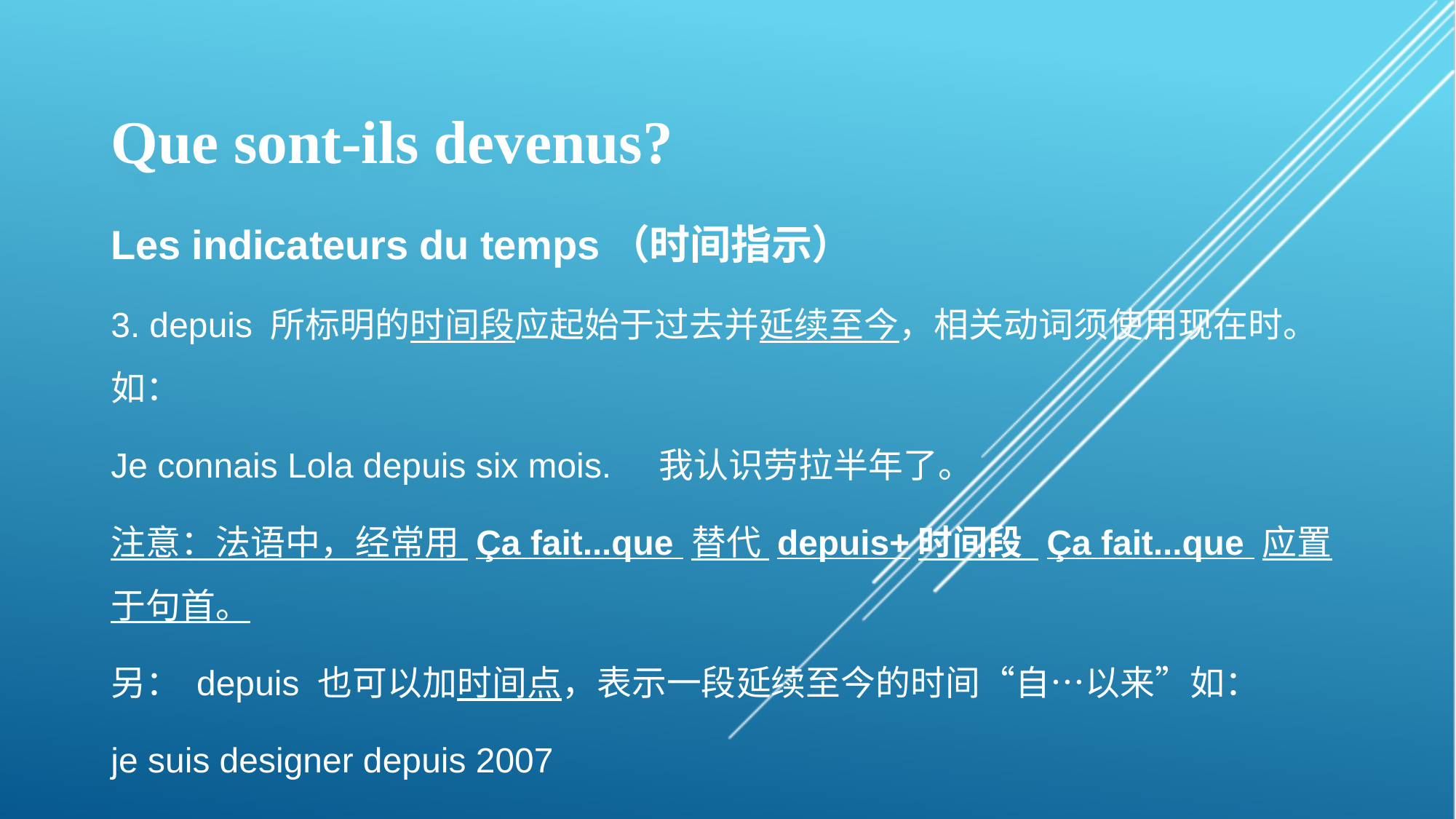

# Que sont-ils devenus?
Les indicateurs du temps（时间指示）
3. depuis 所标明的时间段应起始于过去并延续至今，相关动词须使用现在时。如：
Je connais Lola depuis six mois.    我认识劳拉半年了。
注意：法语中，经常用 Ça fait...que 替代 depuis+时间段  Ça fait...que 应置于句首。
另： depuis 也可以加时间点，表示一段延续至今的时间“自…以来”如：
je suis designer depuis 2007